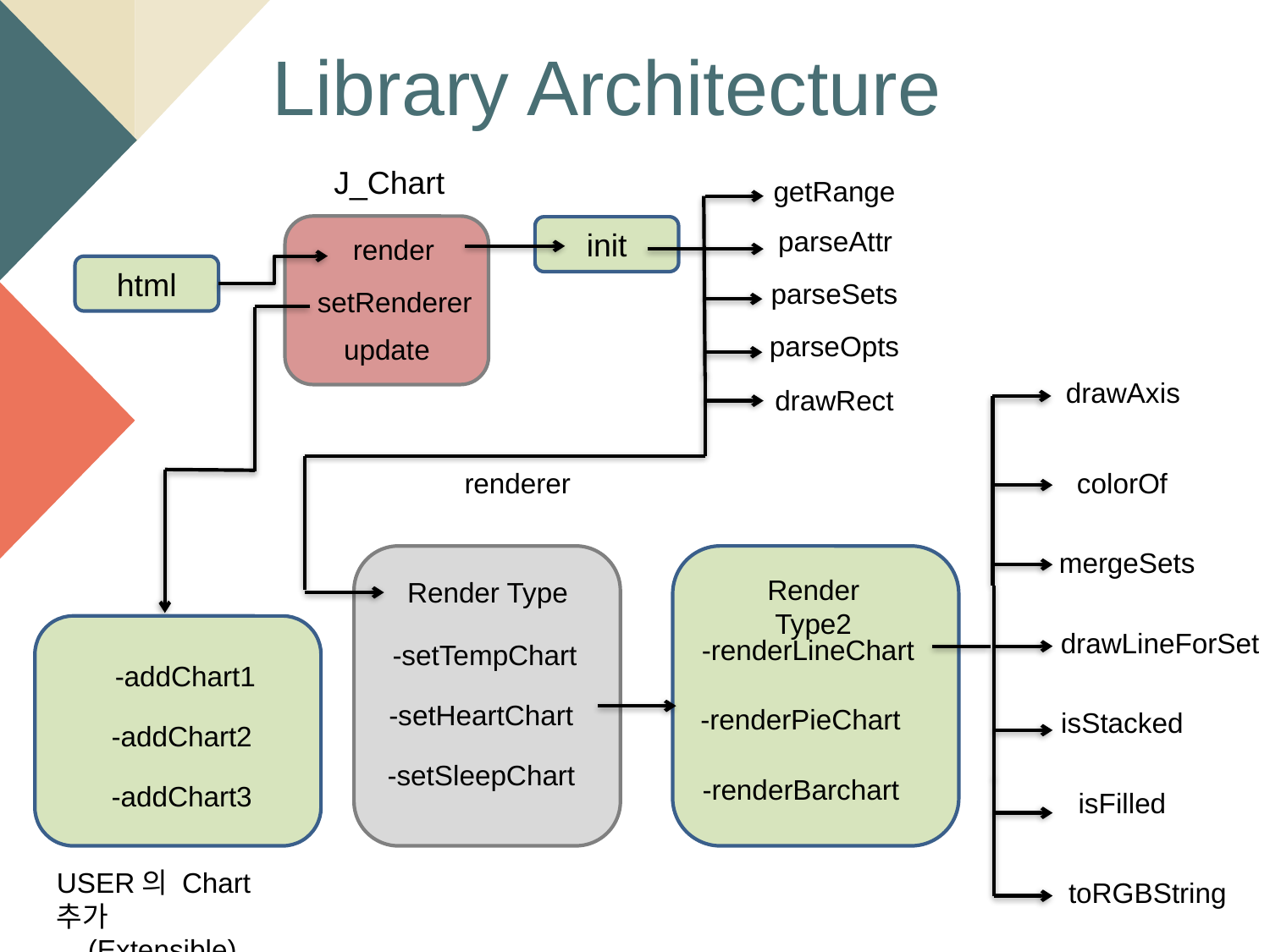

Library Architecture
J_Chart
getRange

init
parseAttr
render
html
parseSets
setRenderer
parseOpts
update
drawAxis
drawRect
renderer
colorOf
mergeSets

Render Type2
Render Type

drawLineForSet
-renderLineChart
-setTempChart
-addChart1
-setHeartChart
-renderPieChart
isStacked
-addChart2
-setSleepChart
-renderBarchart
-addChart3
isFilled
USER의 Chart 추가
    (Extensible)
toRGBString